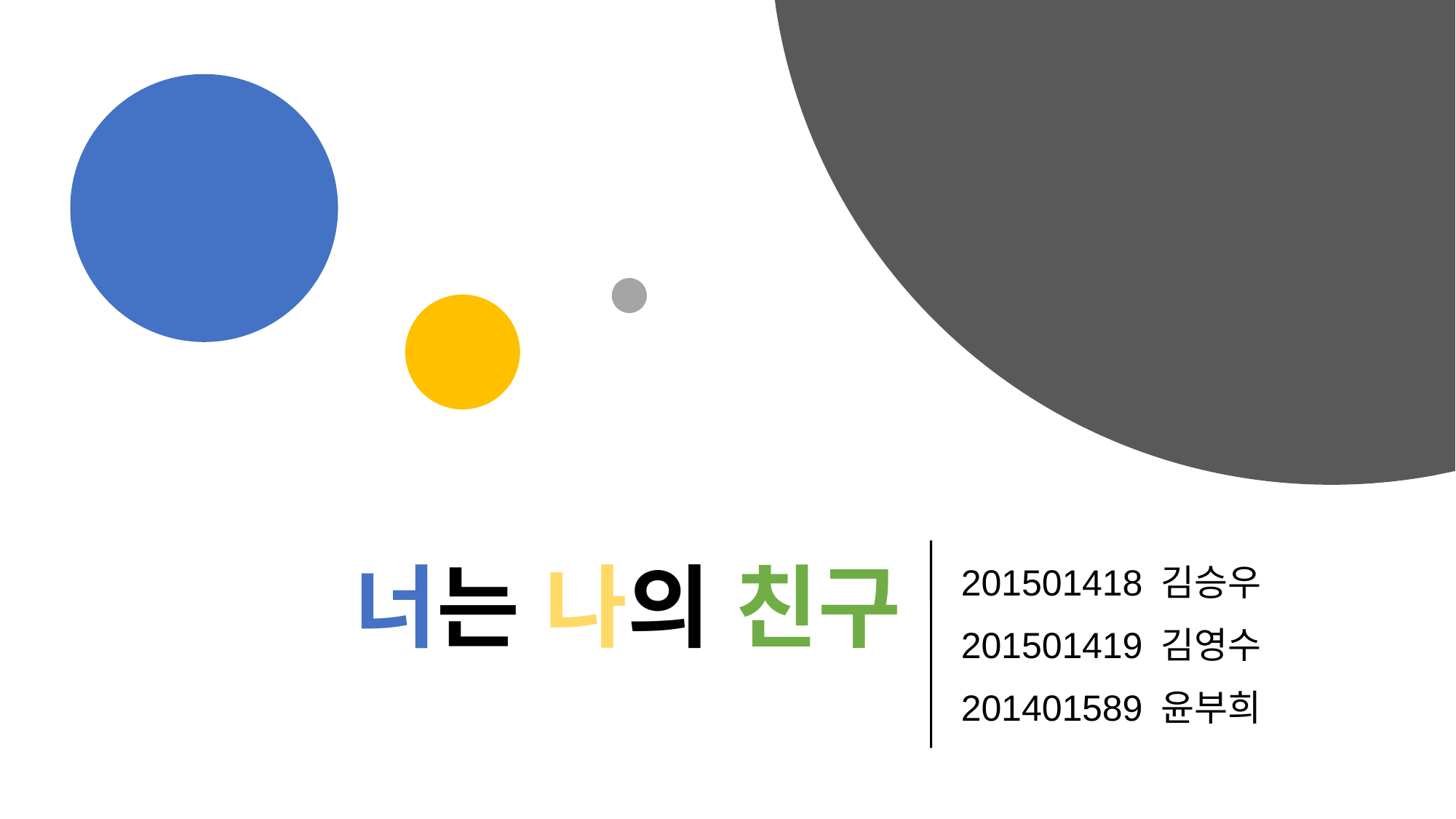

너는 나의 친구

201501418 김승우
201501419 김영수
201401589 윤부희